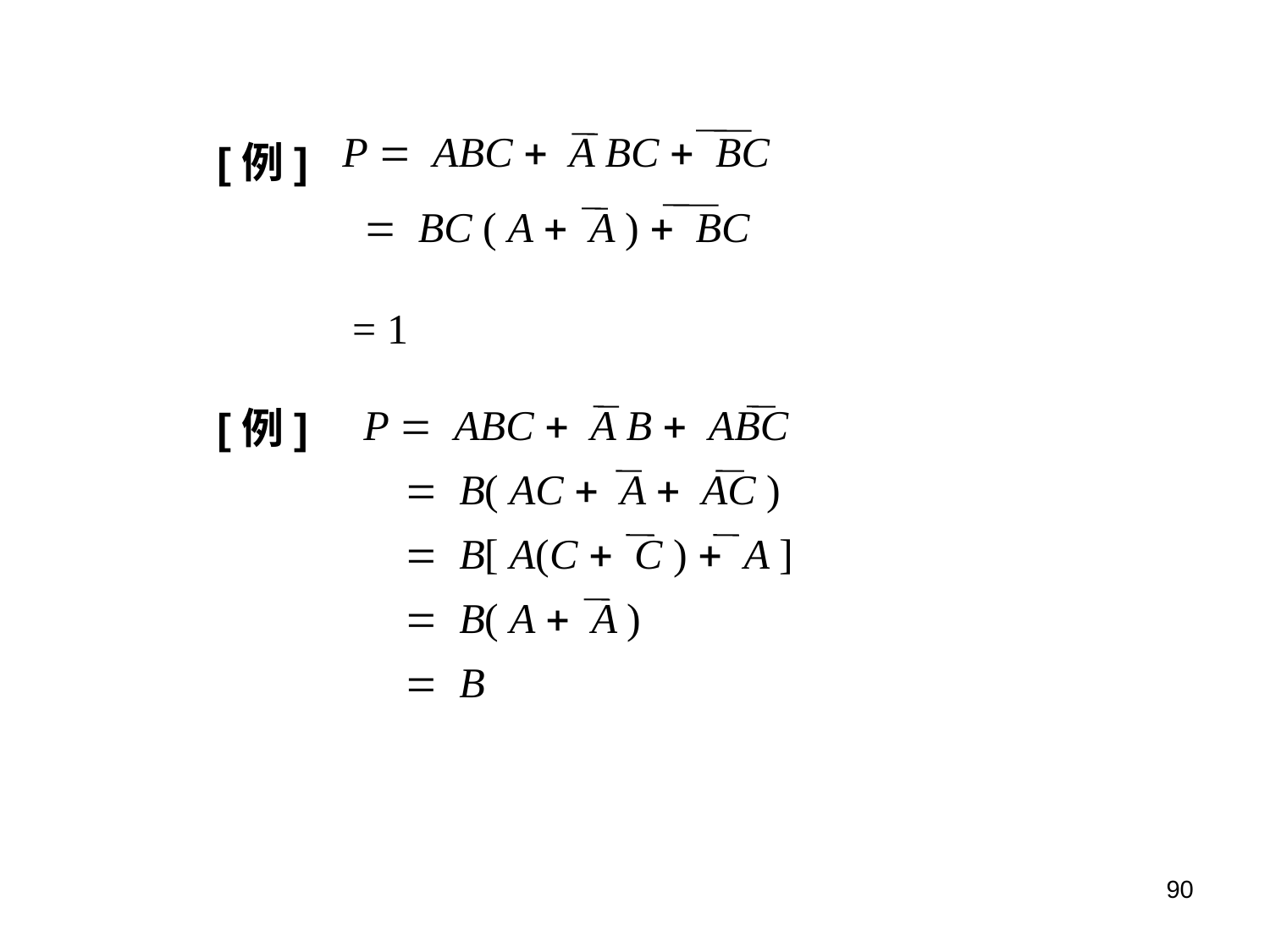

[例]
P = ABC + A BC + BC

 = BC ( A + A ) + BC

 = 1

	P = ABC + A B + ABC
				= B( AC + A + AC )
				= B[ A(C + C ) + A ]
				= B( A + A )
				= B

[例]

90